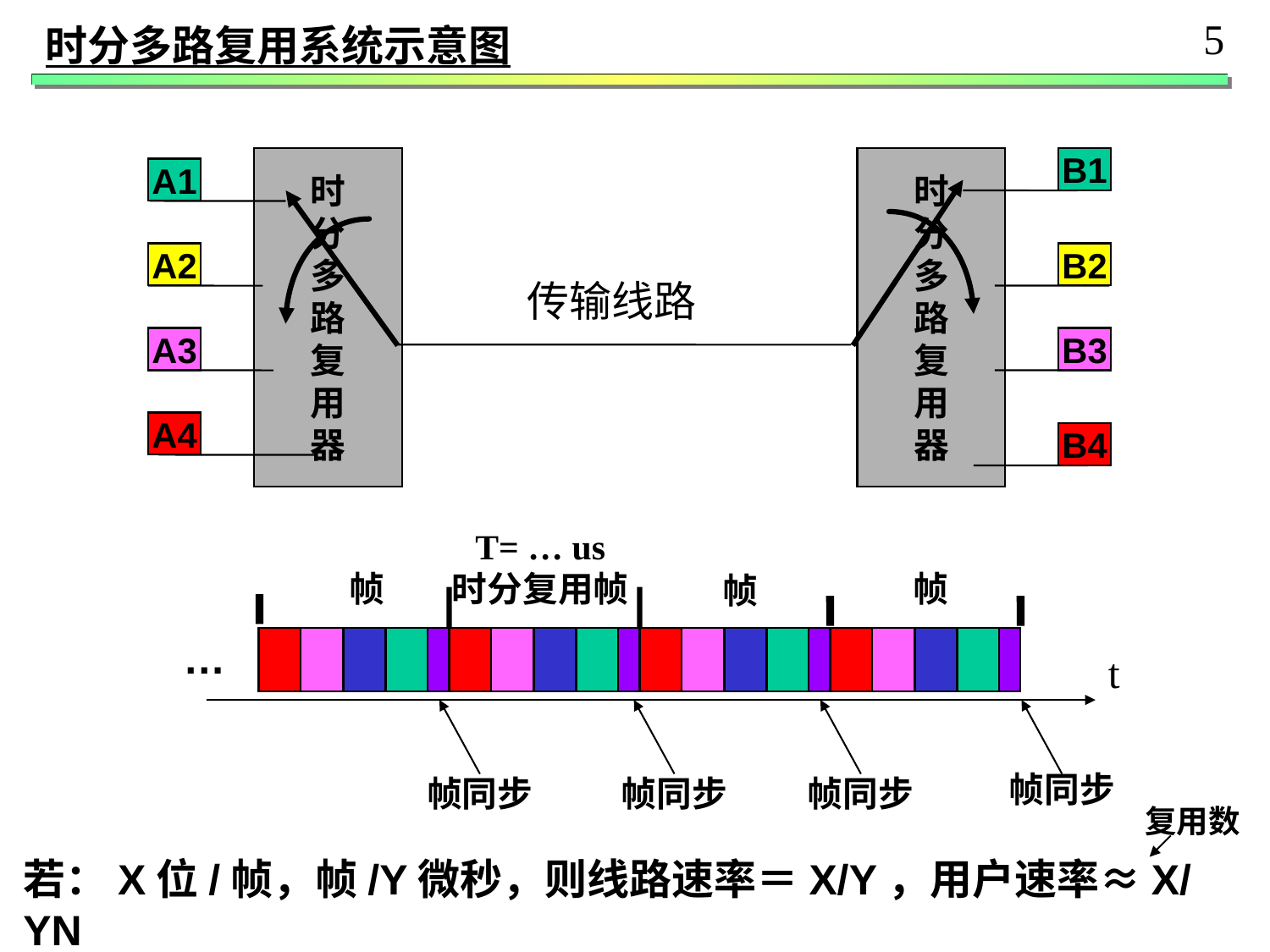

5
时分多路复用系统示意图

时
分
多
路
复
用
器
时
分
多
路
复
用
器
B1
A1

A2
B2
传输线路

A3
B3

A4
B4

T= … us
时分复用帧
帧
帧
帧

…

t

帧同步
帧同步
帧同步
帧同步
复用数

若：X位/帧，帧/Y微秒，则线路速率＝X/Y，用户速率≈X/YN